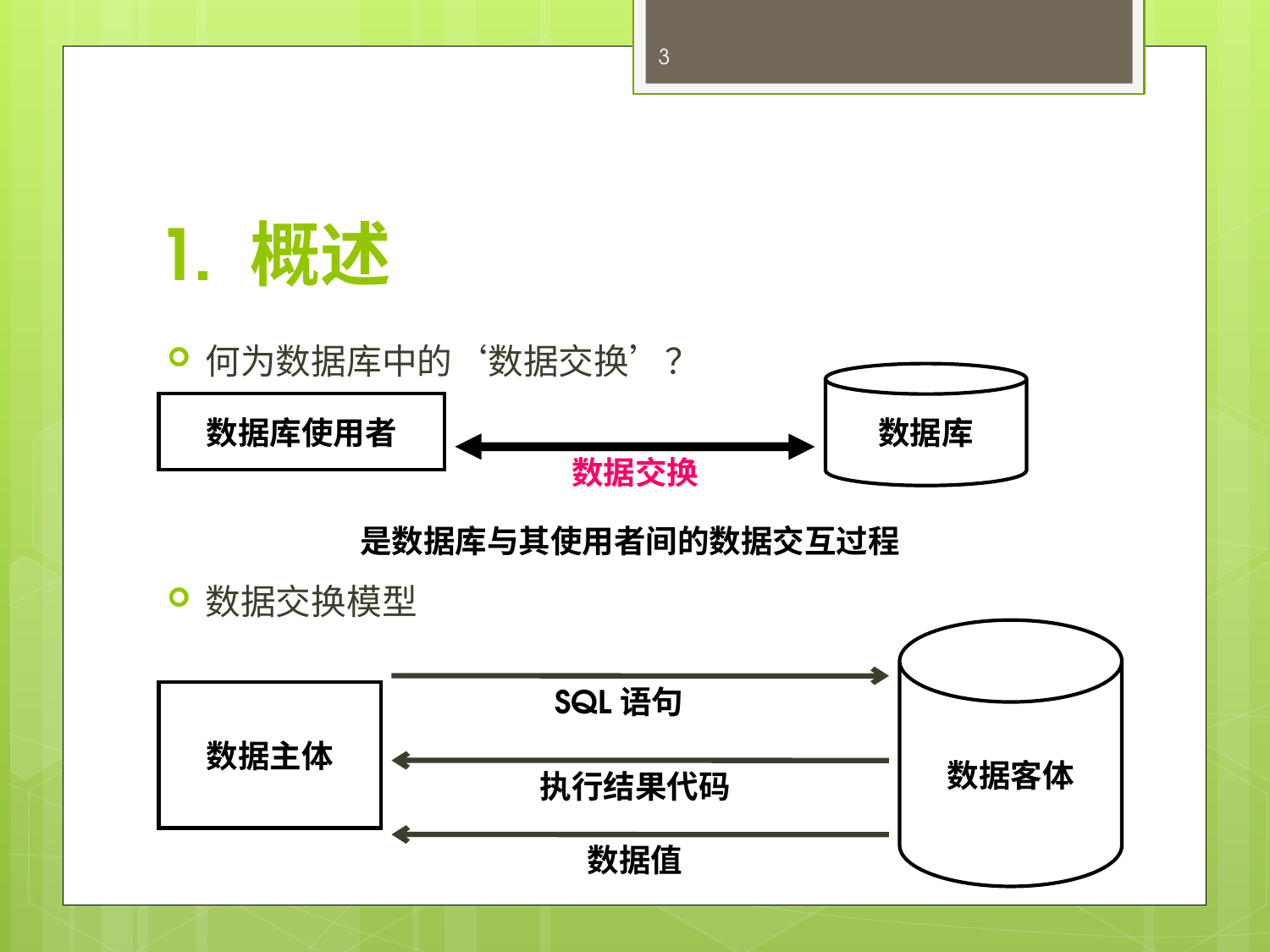

3
# 1. 概述
何为数据库中的‘数据交换’？

数据交换模型
数据库
数据库使用者

数据交换
是数据库与其使用者间的数据交互过程

数据客体

SQL语句

数据主体

执行结果代码

数据值